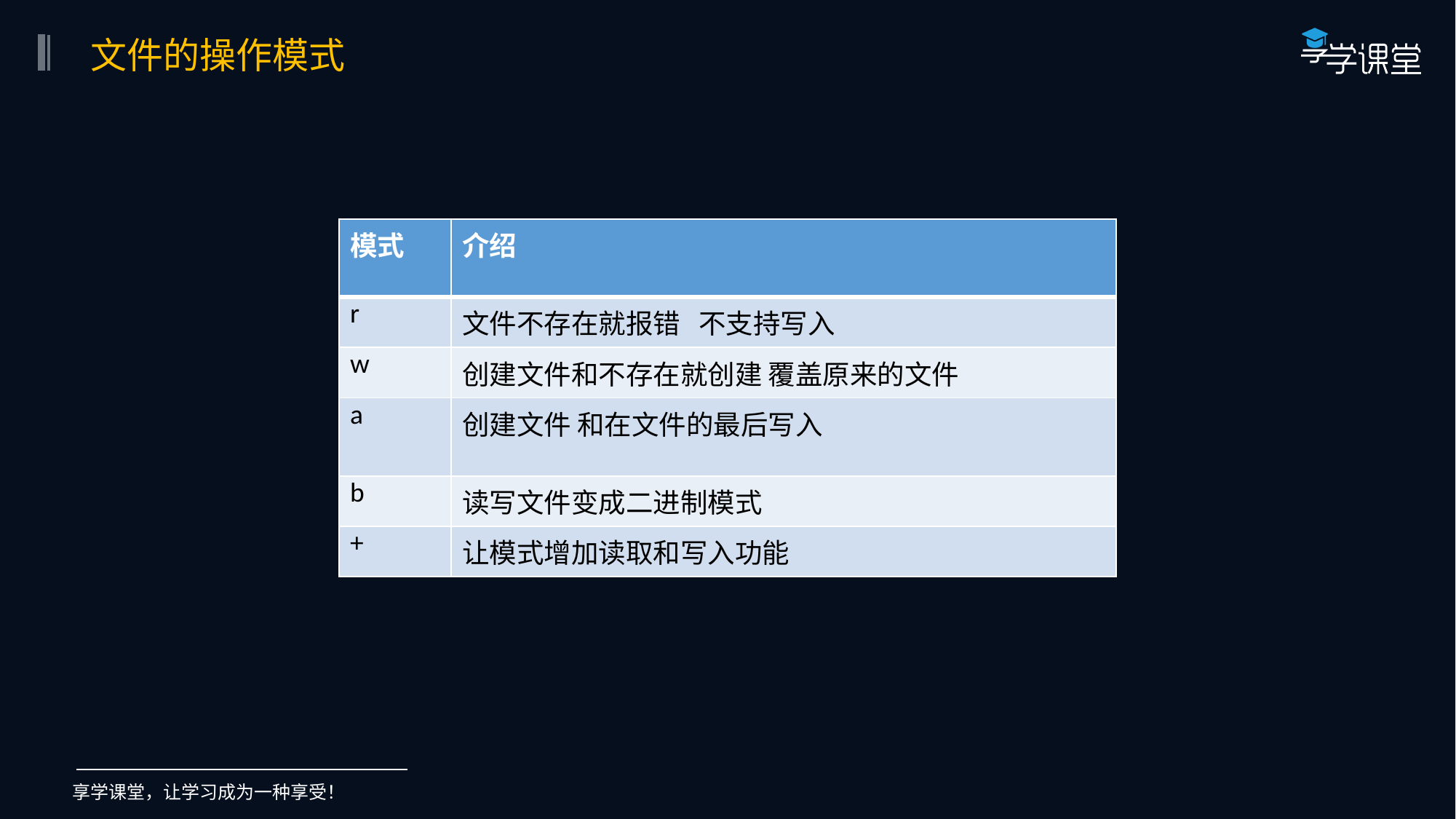

文件的操作模式
| 模式 | 介绍 |
| --- | --- |
| r | 文件不存在就报错 不支持写入 |
| w | 创建文件和不存在就创建 覆盖原来的文件 |
| a | 创建文件 和在文件的最后写入 |
| b | 读写文件变成二进制模式 |
| + | 让模式增加读取和写入功能 |